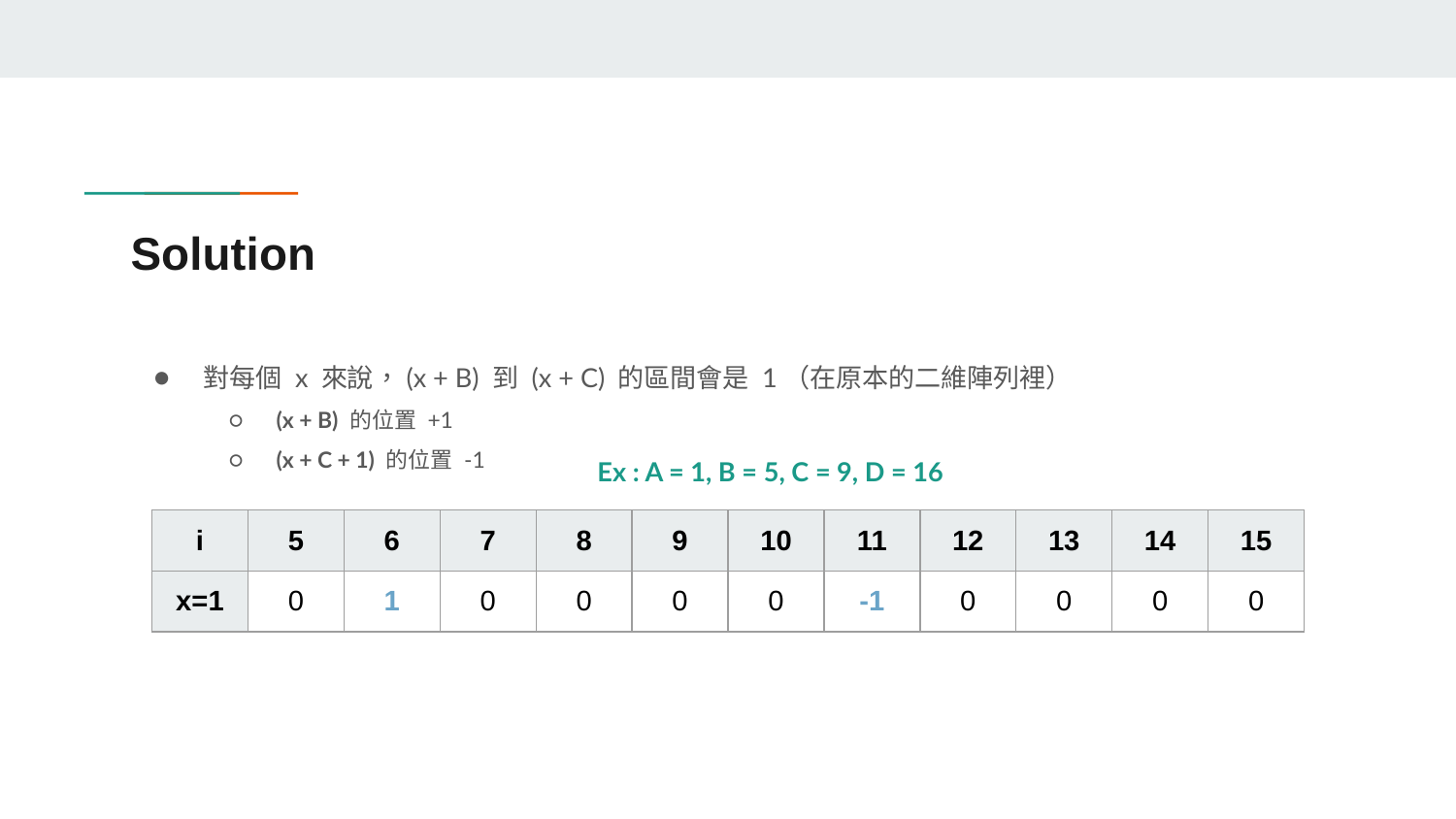

# Solution
對每個 x 來說，(x + B) 到 (x + C) 的區間會是 1（在原本的二維陣列裡）
(x + B) 的位置 +1
(x + C + 1) 的位置 -1
Ex : A = 1, B = 5, C = 9, D = 16
| i | 5 | 6 | 7 | 8 | 9 | 10 | 11 | 12 | 13 | 14 | 15 |
| --- | --- | --- | --- | --- | --- | --- | --- | --- | --- | --- | --- |
| x=1 | 0 | 1 | 0 | 0 | 0 | 0 | -1 | 0 | 0 | 0 | 0 |